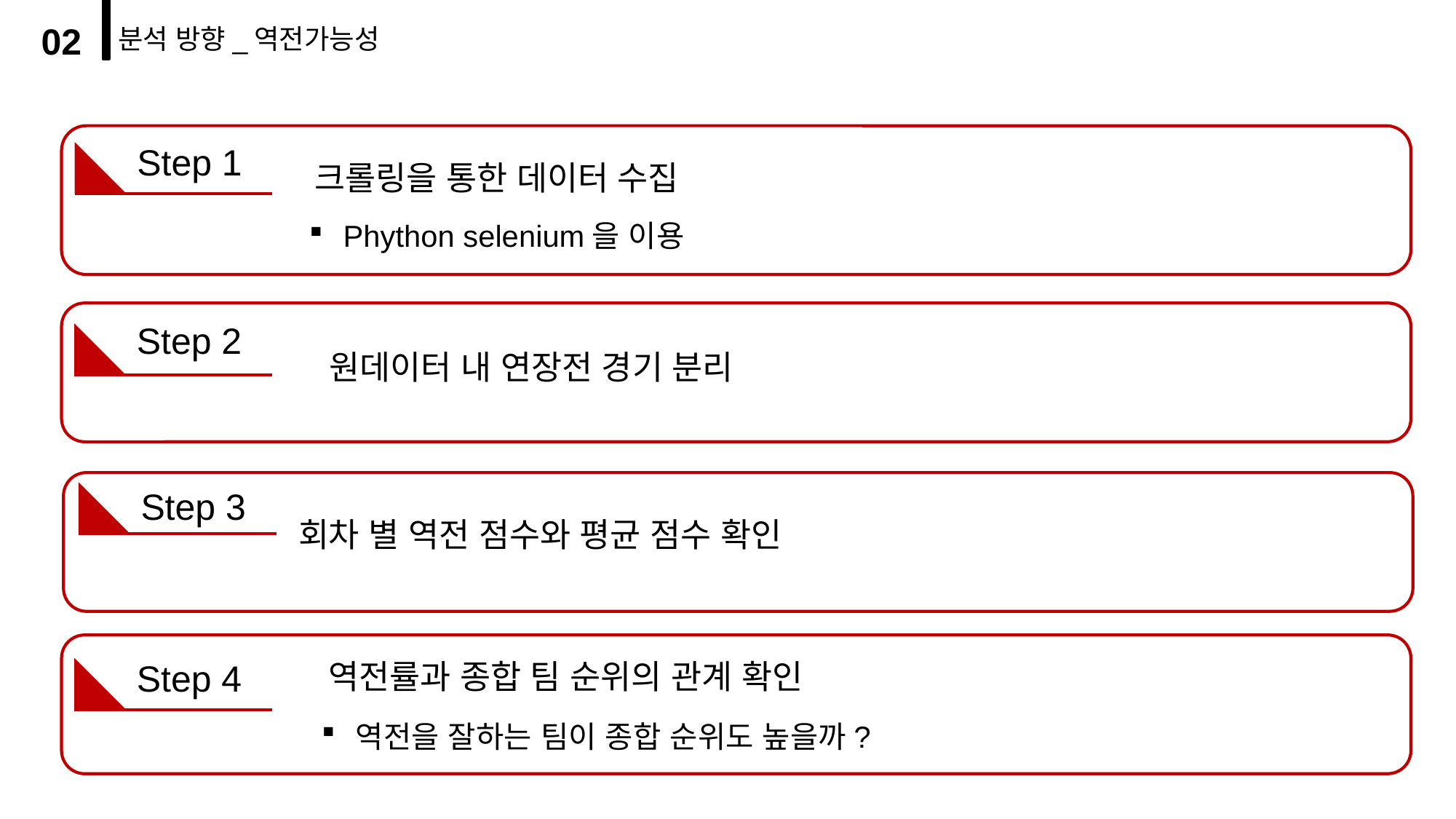

02

분석 방향_역전가능성

Step 1

크롤링을 통한 데이터 수집
Phython selenium을 이용

Step 2

원데이터 내 연장전 경기 분리

Step 3

회차 별 역전 점수와 평균 점수 확인

역전률과 종합 팀 순위의 관계 확인
Step 4

역전을 잘하는 팀이 종합 순위도 높을까?